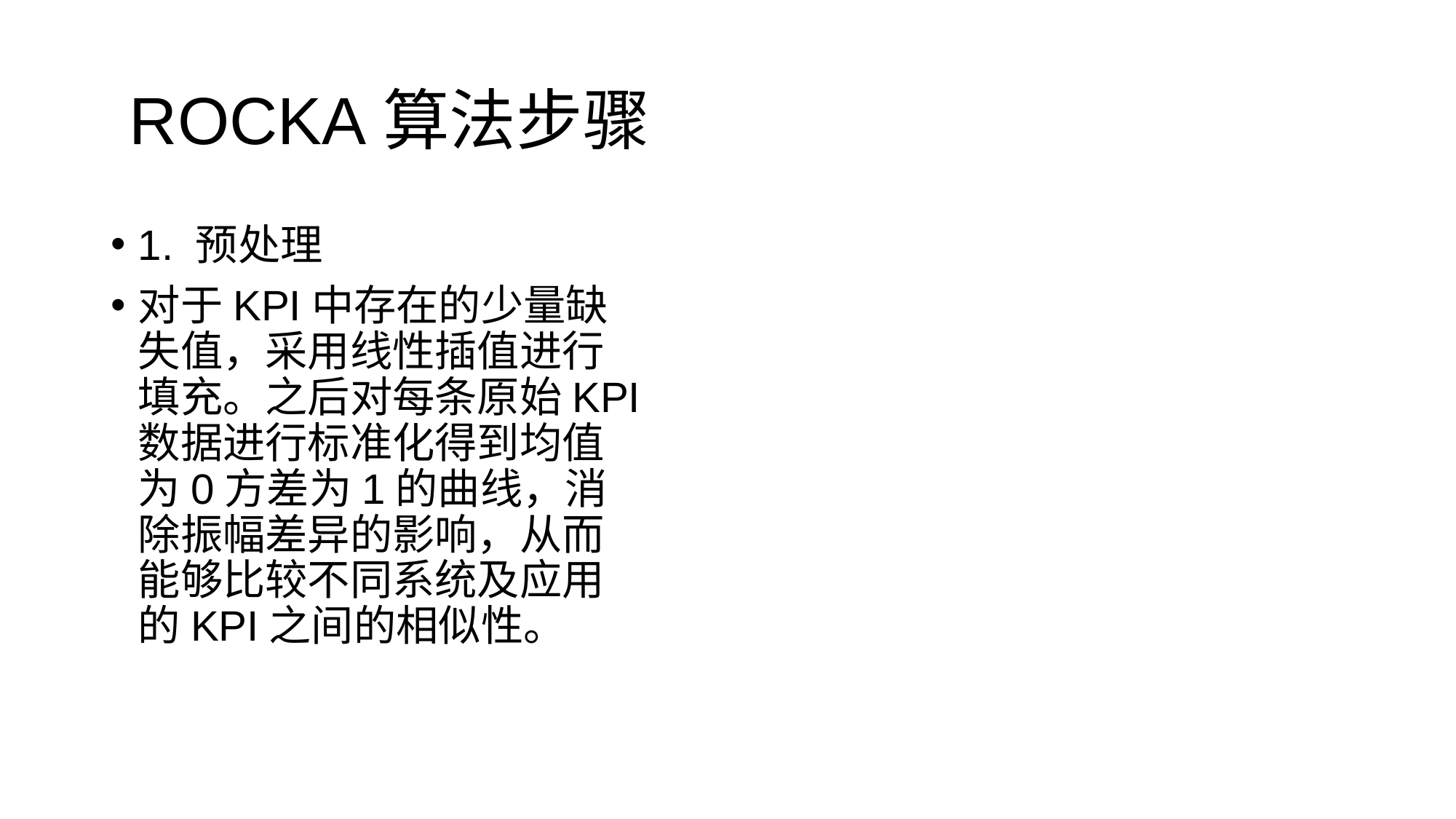

# ROCKA算法步骤
1. 预处理
对于KPI中存在的少量缺失值，采用线性插值进行填充。之后对每条原始KPI数据进行标准化得到均值为0方差为1的曲线，消除振幅差异的影响，从而能够比较不同系统及应用的KPI之间的相似性。